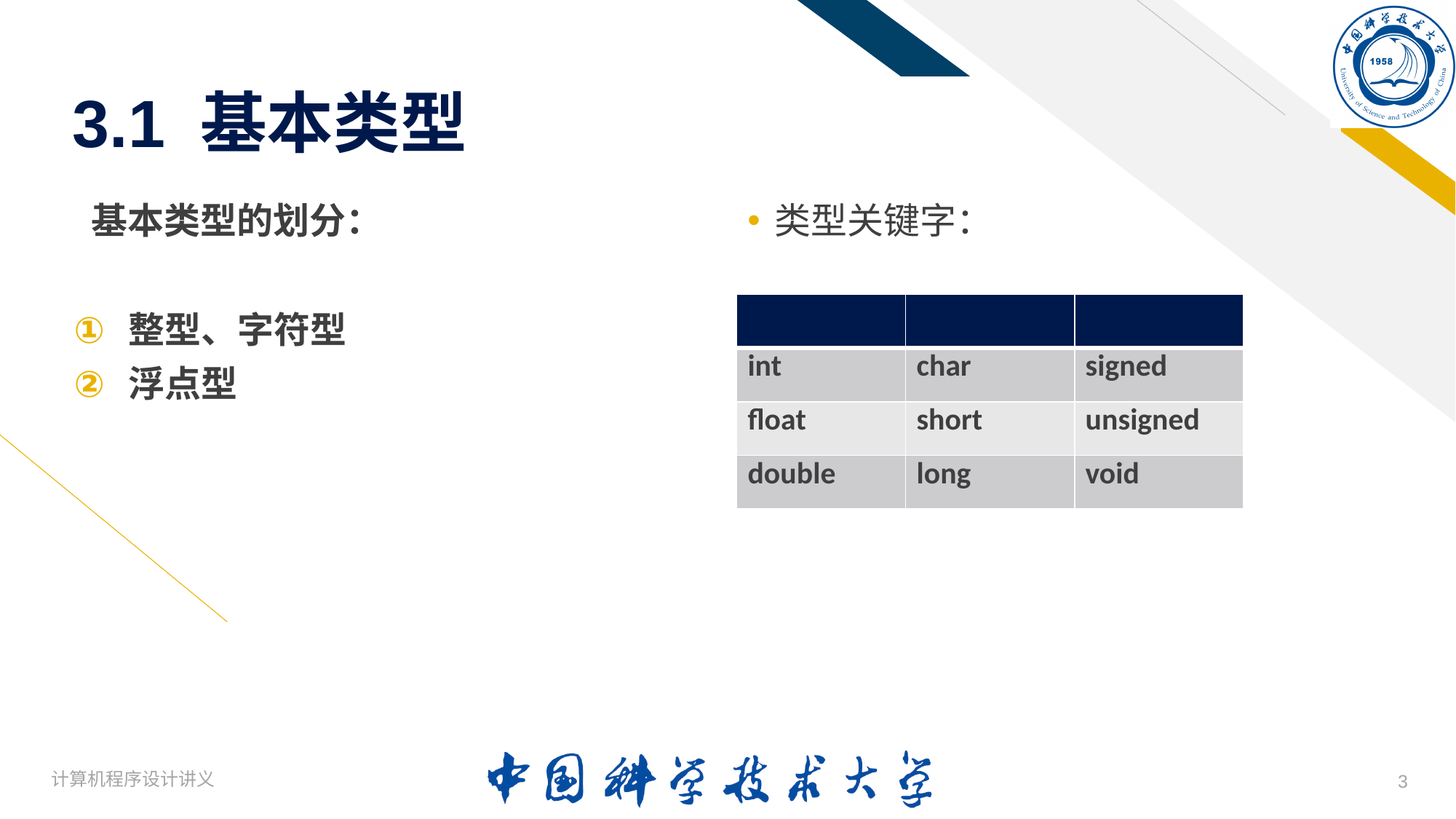

# 3.1 基本类型
 基本类型的划分：

整型、字符型
浮点型

类型关键字：

|  |  |  |
| --- | --- | --- |
| int | char | signed |
| float | short | unsigned |
| double | long | void |
计算机程序设计讲义
3